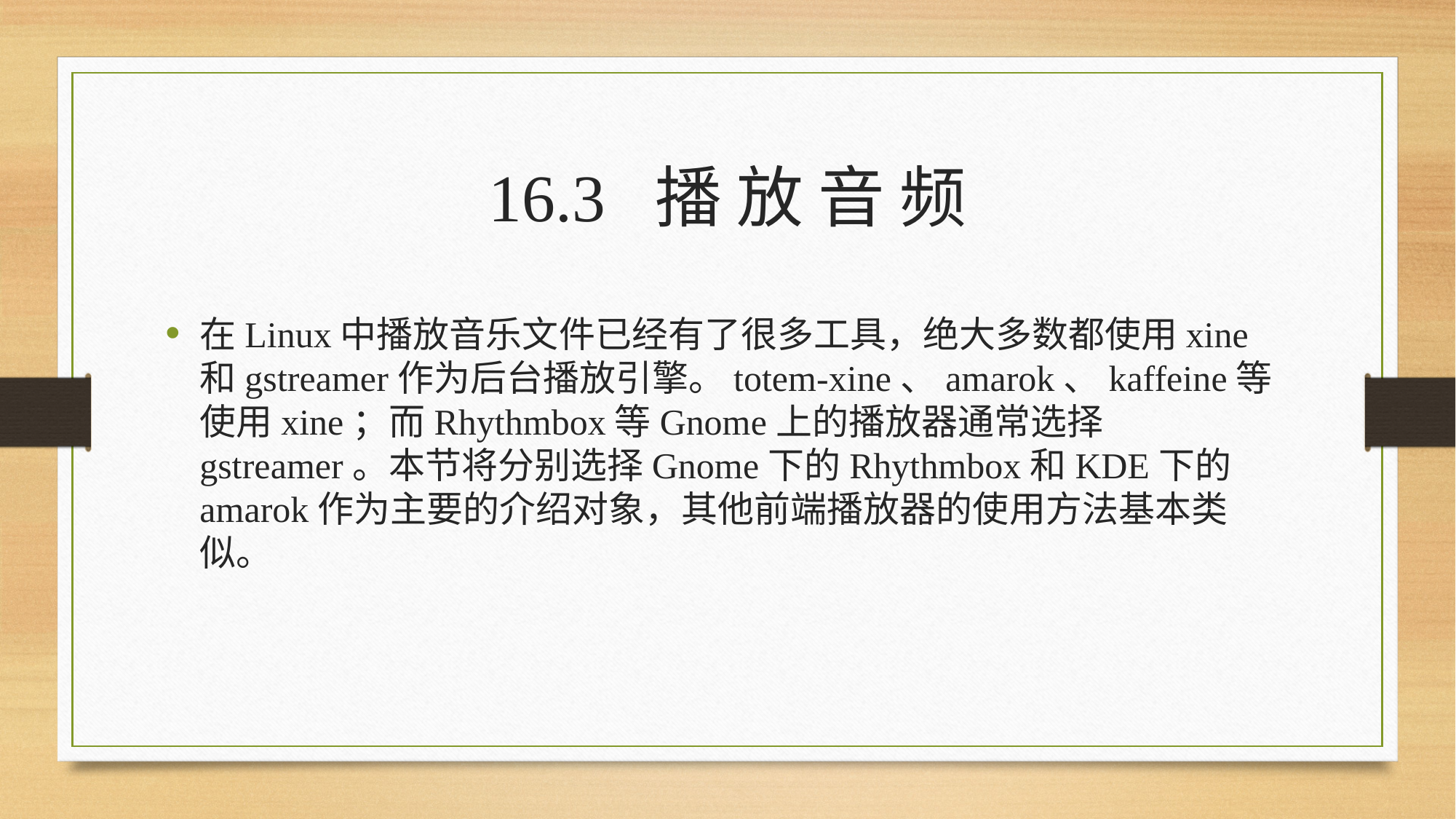

# 16.3  播 放 音 频
在Linux中播放音乐文件已经有了很多工具，绝大多数都使用xine和gstreamer作为后台播放引擎。totem-xine、amarok、kaffeine等使用xine；而Rhythmbox等Gnome上的播放器通常选择gstreamer。本节将分别选择Gnome下的Rhythmbox和KDE下的amarok作为主要的介绍对象，其他前端播放器的使用方法基本类似。